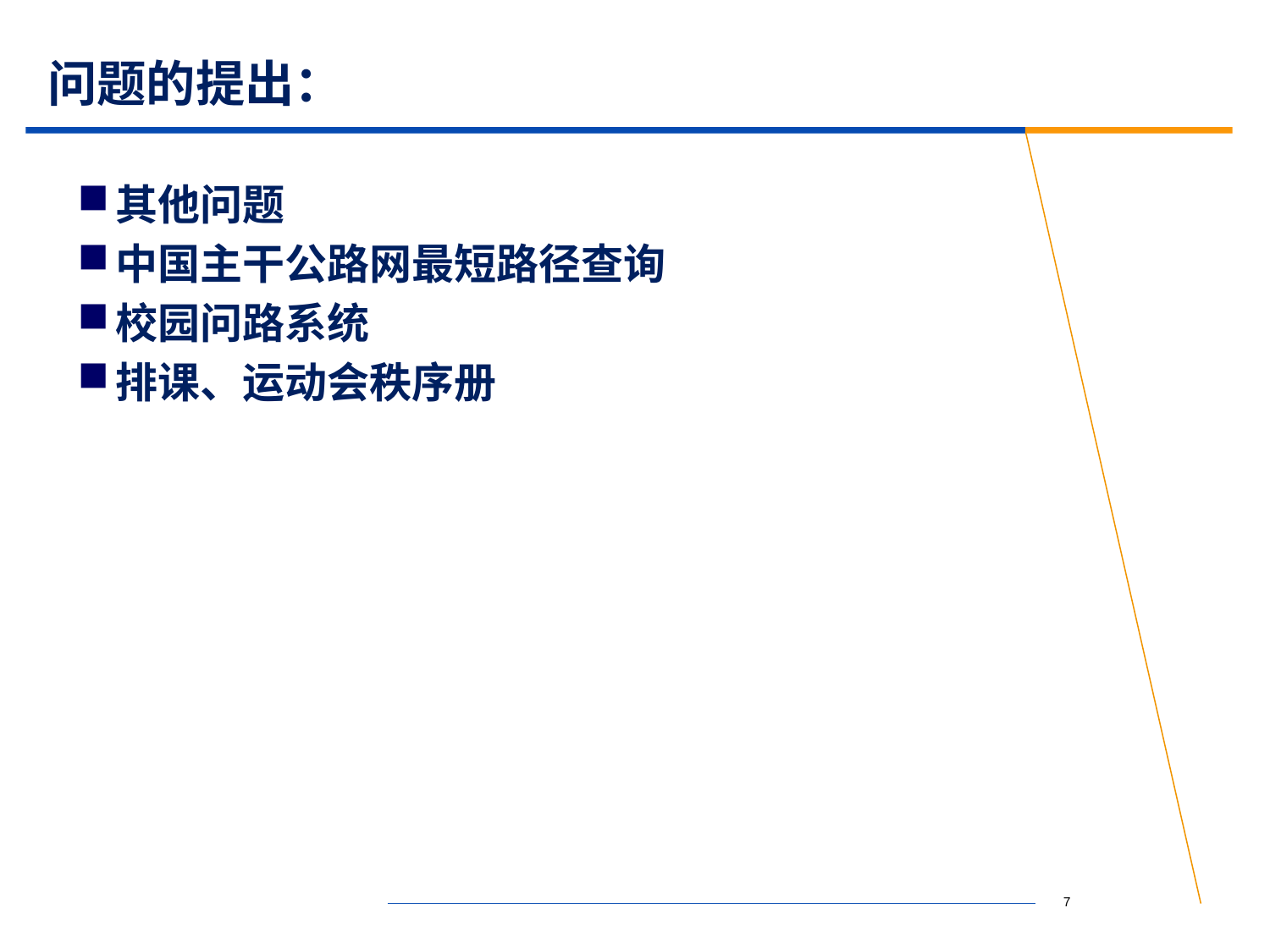

# 问题的提出：
其他问题
中国主干公路网最短路径查询
校园问路系统
排课、运动会秩序册